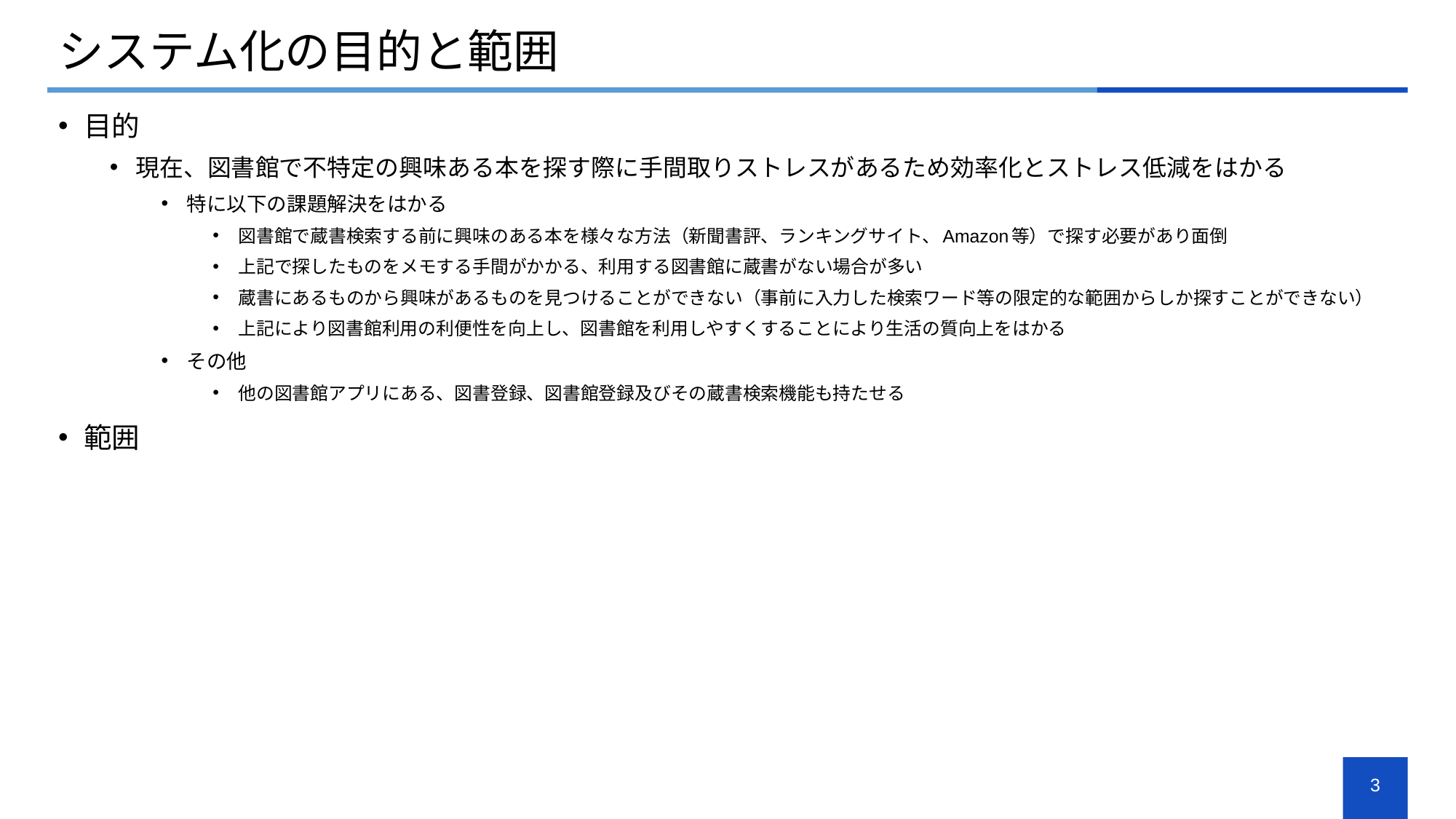

# システム化の目的と範囲
目的
現在、図書館で不特定の興味ある本を探す際に手間取りストレスがあるため効率化とストレス低減をはかる
特に以下の課題解決をはかる
図書館で蔵書検索する前に興味のある本を様々な方法（新聞書評、ランキングサイト、Amazon等）で探す必要があり面倒
上記で探したものをメモする手間がかかる、利用する図書館に蔵書がない場合が多い
蔵書にあるものから興味があるものを見つけることができない（事前に入力した検索ワード等の限定的な範囲からしか探すことができない）
上記により図書館利用の利便性を向上し、図書館を利用しやすくすることにより生活の質向上をはかる
その他
他の図書館アプリにある、図書登録、図書館登録及びその蔵書検索機能も持たせる
範囲

3